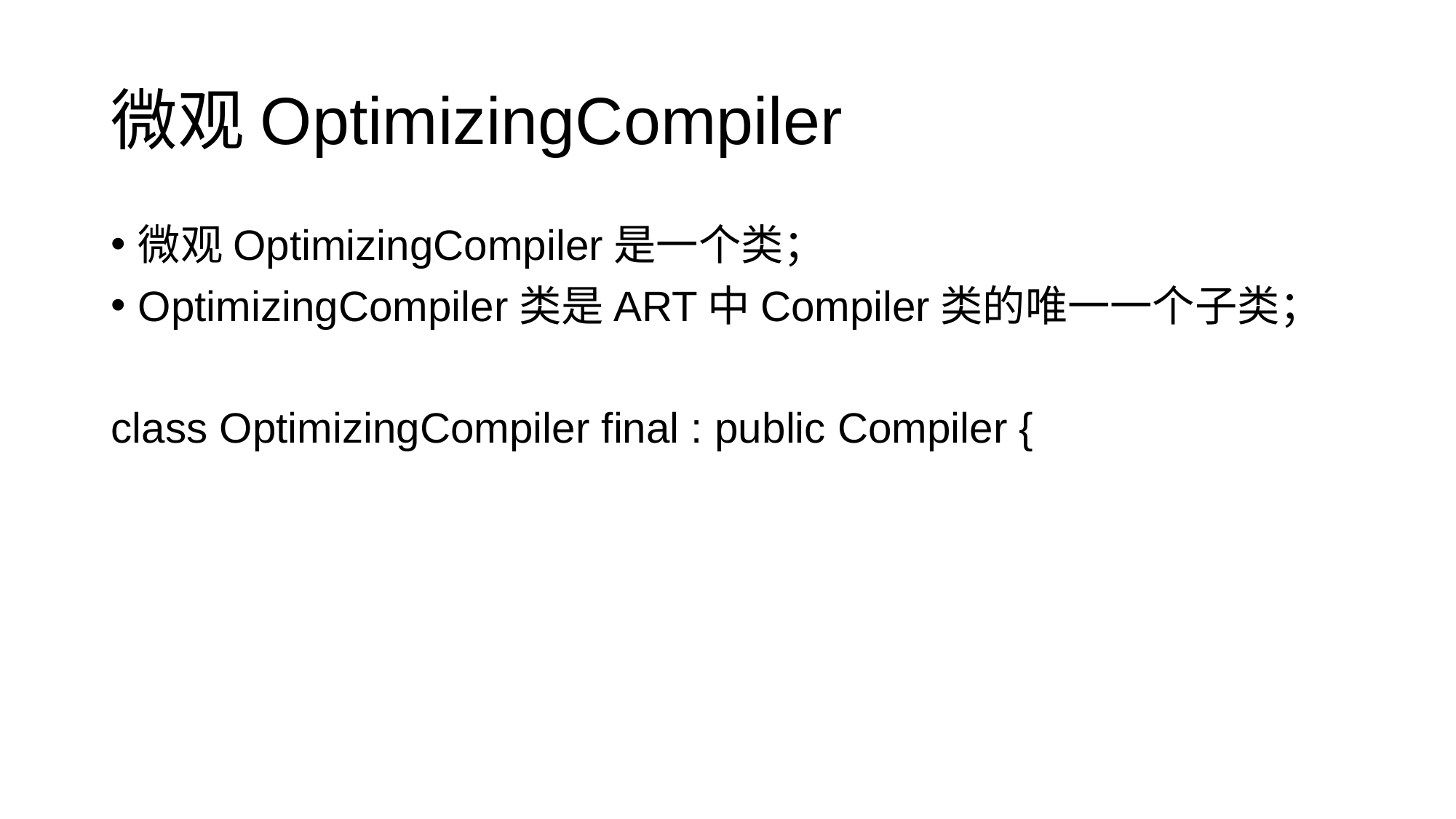

# 微观OptimizingCompiler
微观OptimizingCompiler是一个类；
OptimizingCompiler类是ART中Compiler类的唯一一个子类；

class OptimizingCompiler final : public Compiler {